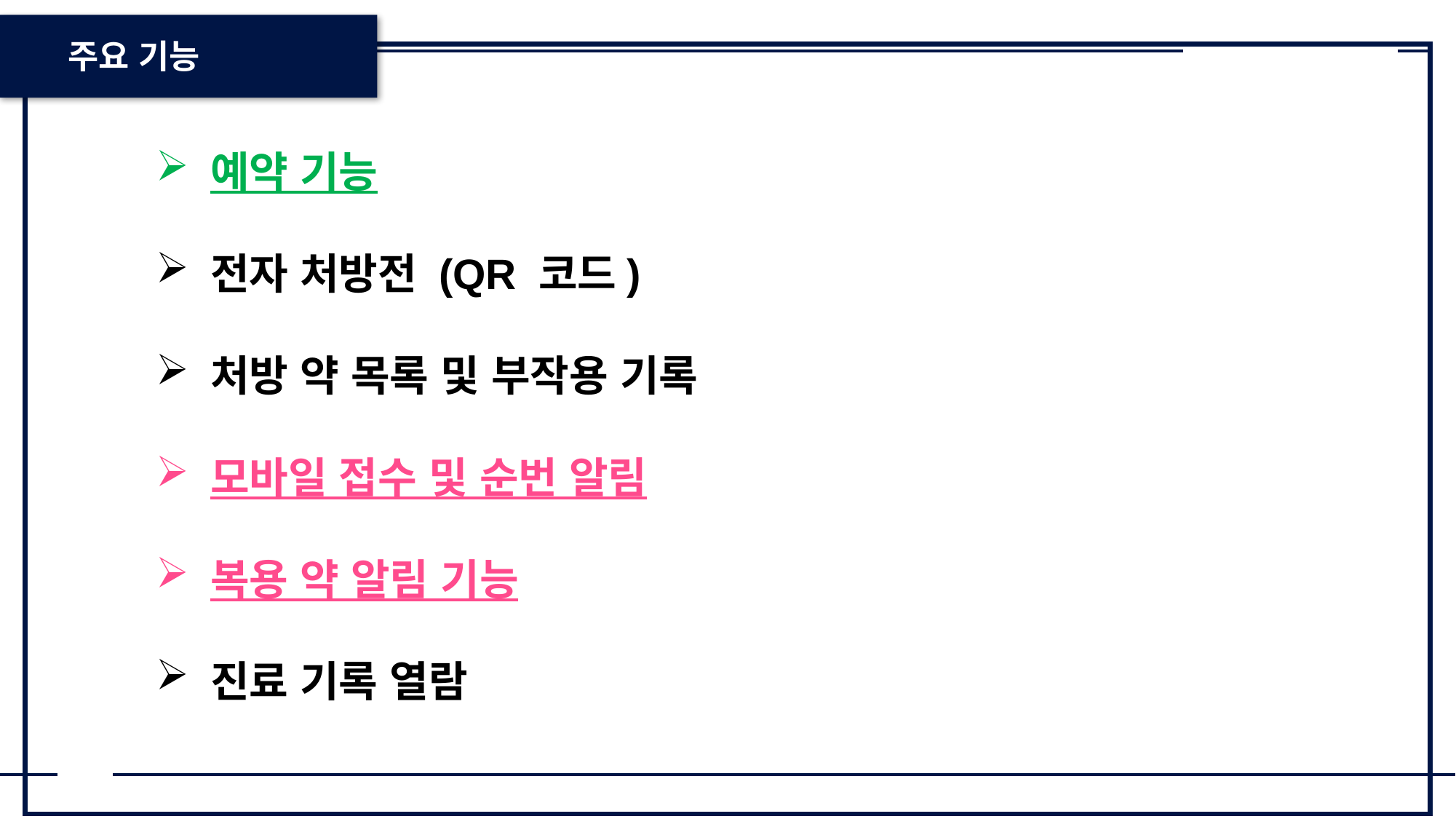

주요 기능

예약 기능

전자 처방전 (QR 코드)

처방 약 목록 및 부작용 기록

모바일 접수 및 순번 알림

복용 약 알림 기능

진료 기록 열람